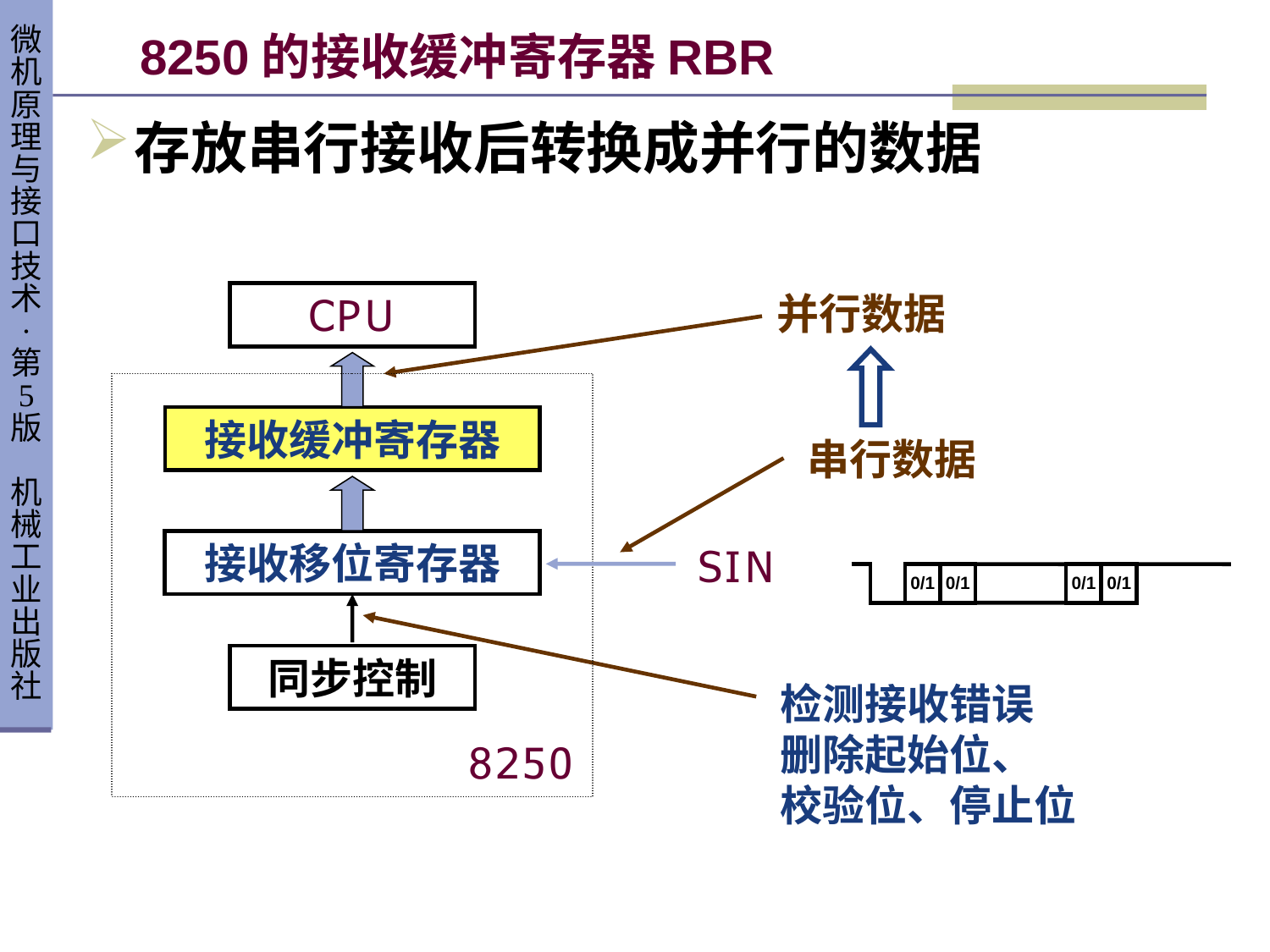

# 8250的接收缓冲寄存器RBR
存放串行接收后转换成并行的数据
并行数据

CPU

接收缓冲寄存器

接收移位寄存器
SIN

同步控制
8250

0/1
0/1

0/1
0/1

串行数据

检测接收错误
删除起始位、
校验位、停止位